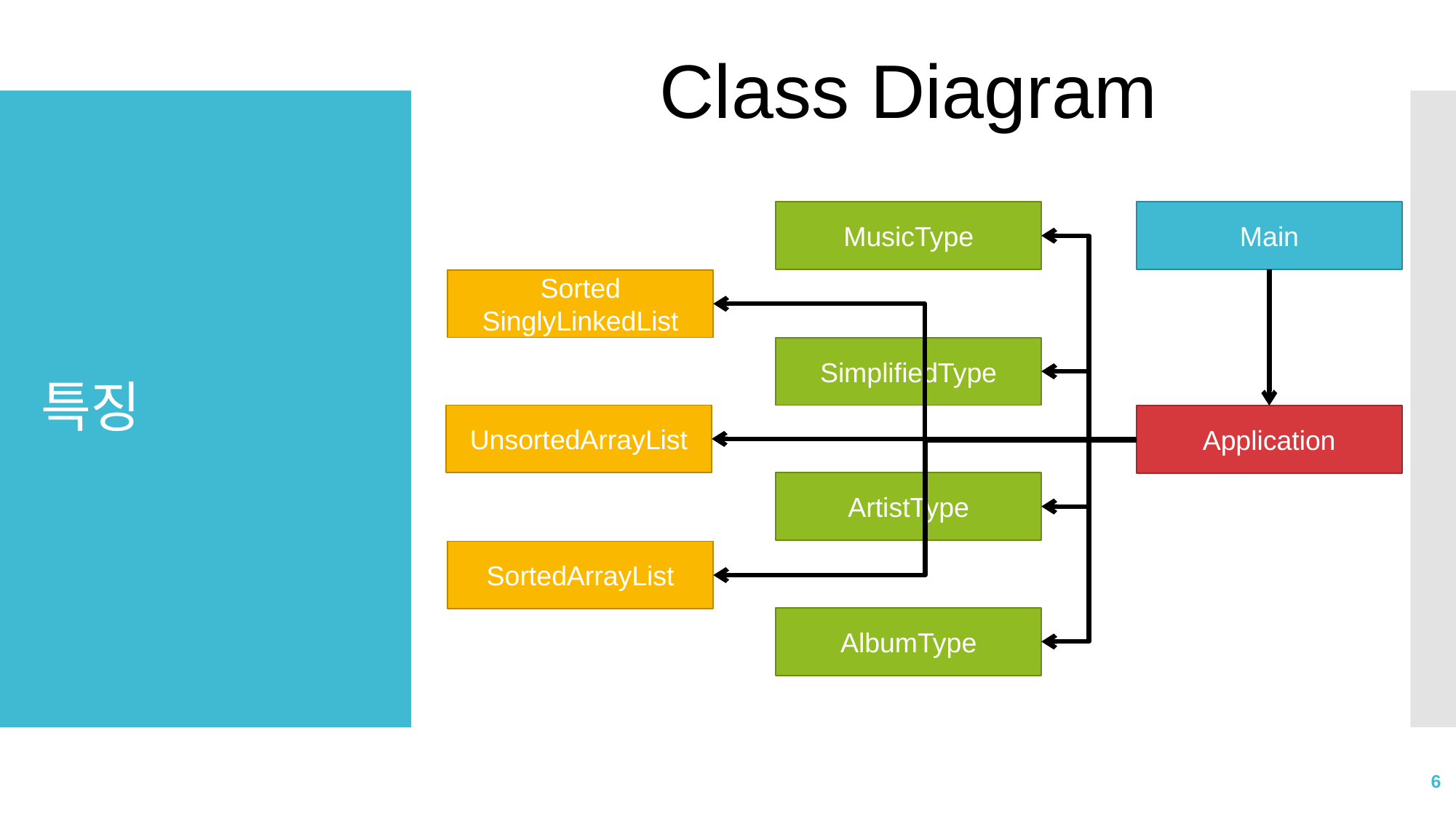

Class Diagram
# 특징
Main
MusicType
Sorted
SinglyLinkedList
SimplifiedType
UnsortedArrayList
Application
ArtistType
SortedArrayList
AlbumType
6